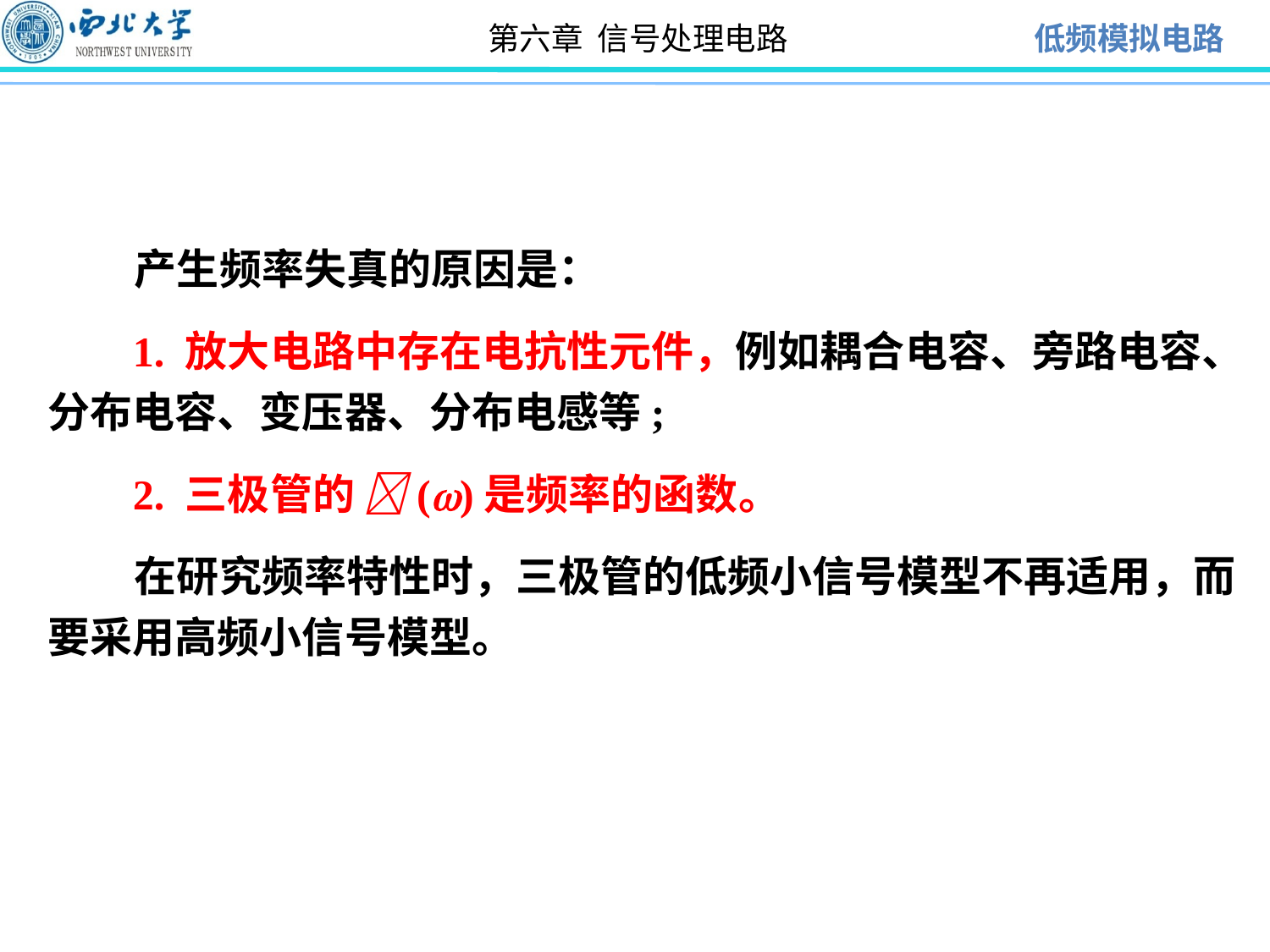

产生频率失真的原因是：
        1. 放大电路中存在电抗性元件，例如耦合电容、旁路电容、分布电容、变压器、分布电感等;
        2. 三极管的 β(ω)是频率的函数。
        在研究频率特性时，三极管的低频小信号模型不再适用，而要采用高频小信号模型。
8